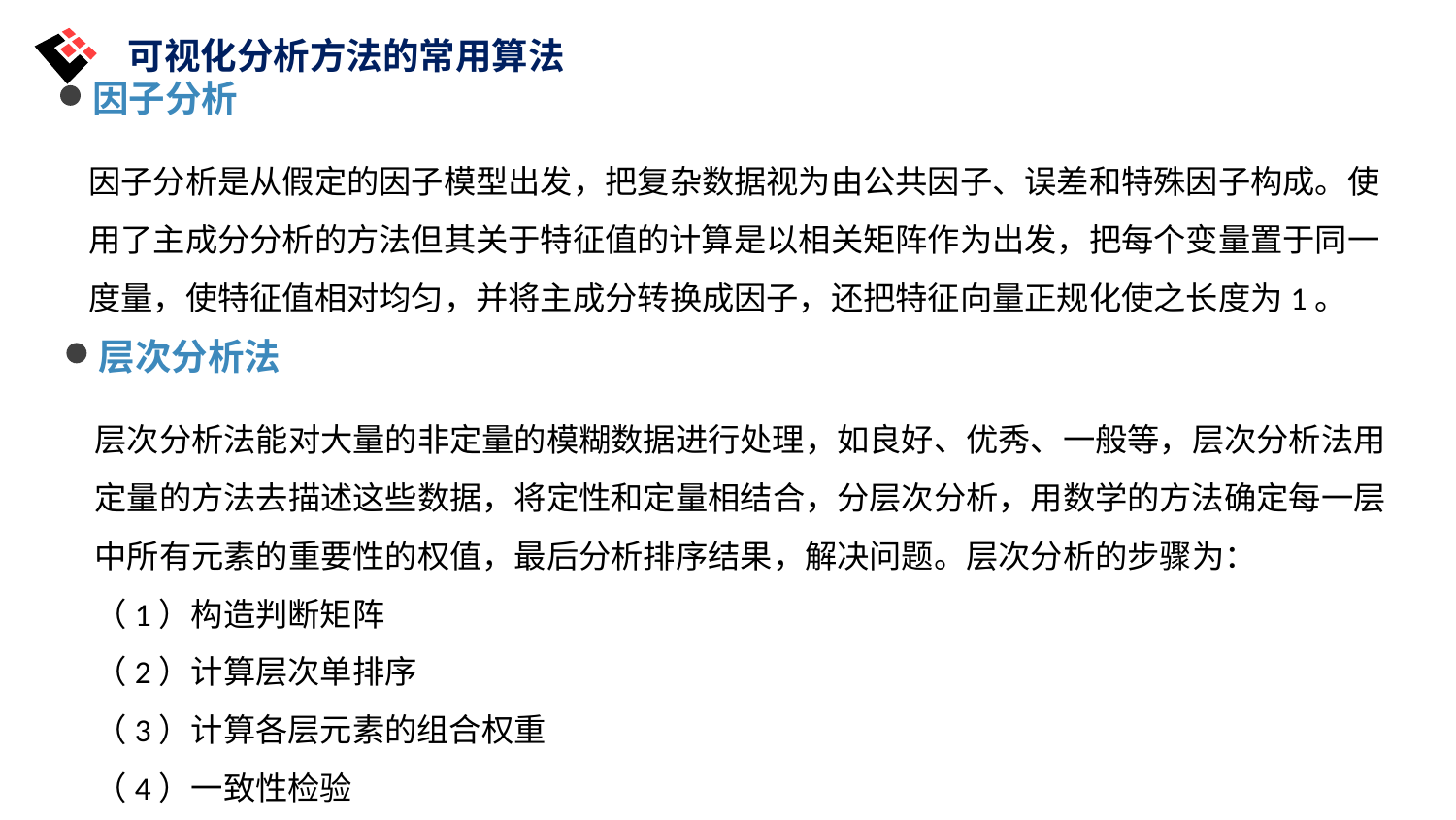

可视化分析方法的常用算法

因子分析

因子分析是从假定的因子模型出发，把复杂数据视为由公共因子、误差和特殊因子构成。使用了主成分分析的方法但其关于特征值的计算是以相关矩阵作为出发，把每个变量置于同一度量，使特征值相对均匀，并将主成分转换成因子，还把特征向量正规化使之长度为1。
层次分析法

层次分析法能对大量的非定量的模糊数据进行处理，如良好、优秀、一般等，层次分析法用定量的方法去描述这些数据，将定性和定量相结合，分层次分析，用数学的方法确定每一层中所有元素的重要性的权值，最后分析排序结果，解决问题。层次分析的步骤为：
（1）构造判断矩阵
（2）计算层次单排序
（3）计算各层元素的组合权重
（4）一致性检验